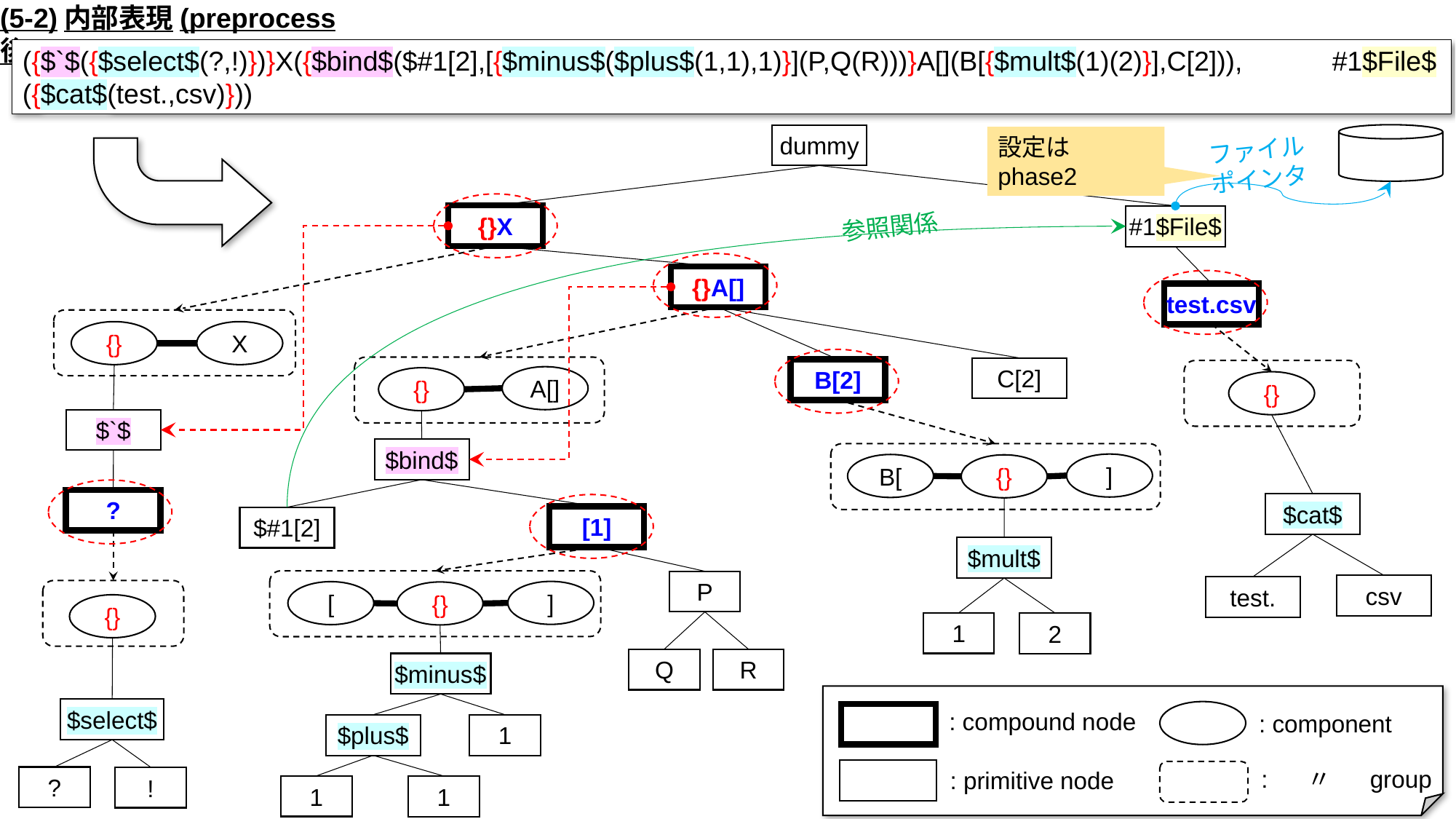

(5-2)内部表現(preprocess後)
({$`$({$select$(?,!)})}X({$bind$($#1[2],[{$minus$($plus$(1,1),1)}](P,Q(R)))}A[](B[{$mult$(1)(2)}],C[2])), 	#1$File$({$cat$(test.,csv)}))

dummy
設定はphase2
ファイルポインタ

{}X
参照関係
#1$File$

{}A[]

test.csv

X
{}

C[2]
B[2]

A[]
{}
{}
$`$
$bind$

]
B[
{}

?
$cat$

[1]
$#1[2]
$mult$

P
csv
test.

]
[
{}
{}
1
2
Q
R
$minus$

$select$
: compound node

: component

$plus$
1
:     〃      group

: primitive node

?
!
1
1